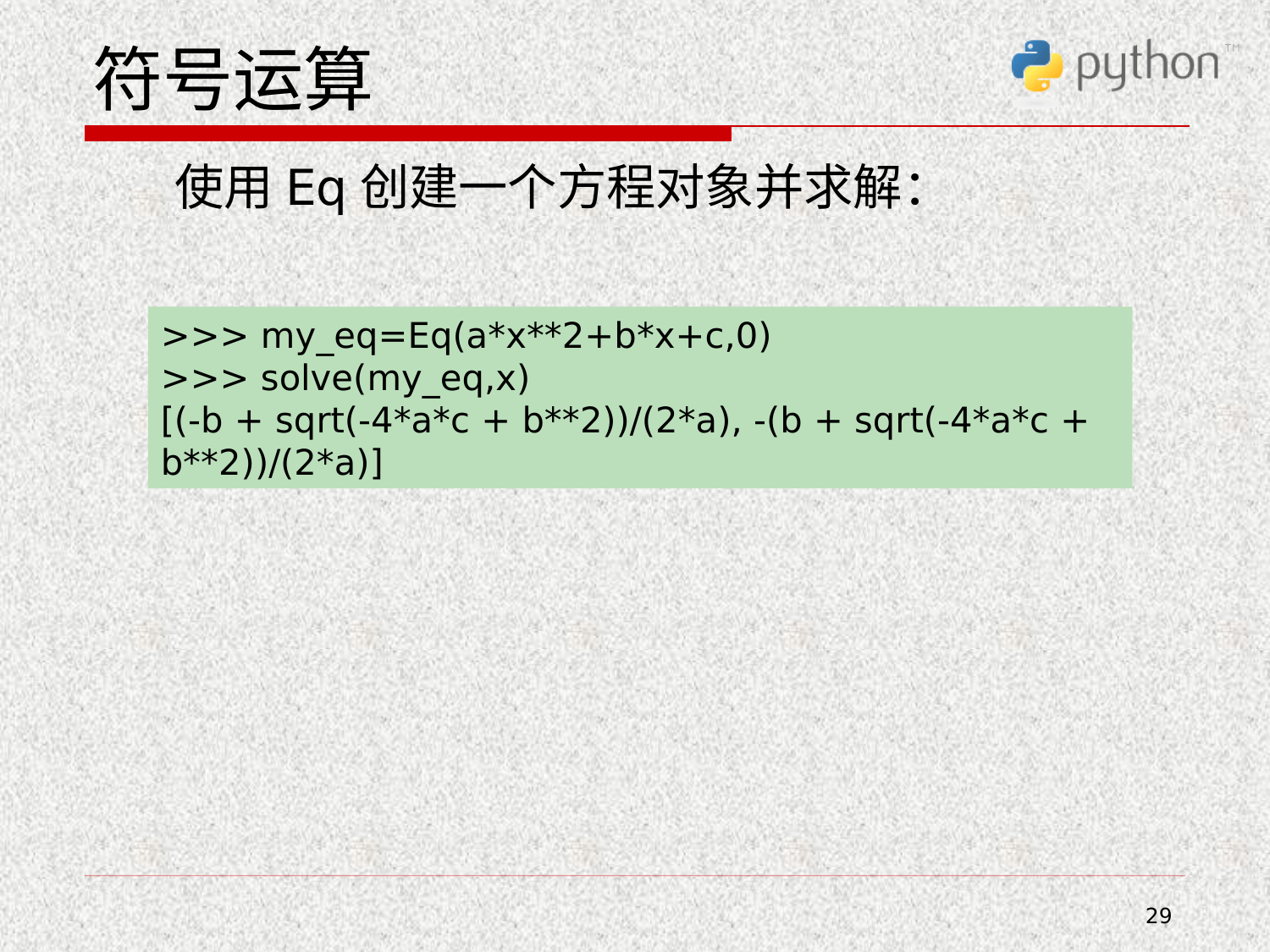

# 符号运算
      使用Eq创建一个方程对象并求解：
>>> my_eq=Eq(a*x**2+b*x+c,0)
>>> solve(my_eq,x)
[(-b + sqrt(-4*a*c + b**2))/(2*a), -(b + sqrt(-4*a*c + b**2))/(2*a)]
29